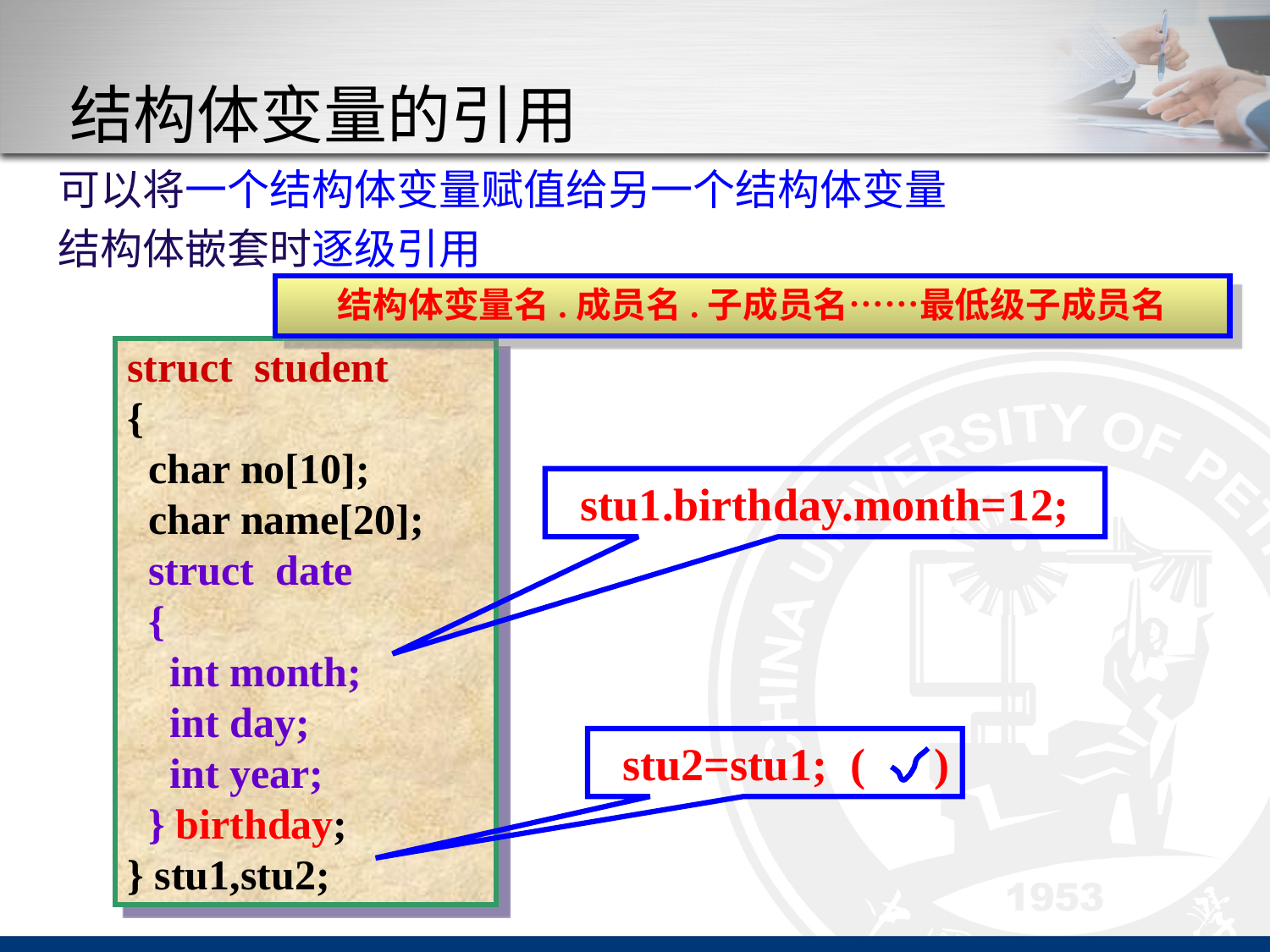

# 结构体变量的引用
可以将一个结构体变量赋值给另一个结构体变量
结构体嵌套时逐级引用
结构体变量名.成员名.子成员名……最低级子成员名
struct  student
{
  char no[10];
  char name[20];
  struct  date
  {
    int month;
    int day;
    int year;
  } birthday;
} stu1,stu2;
stu1.birthday.month=12;
  stu2=stu1;  (      )